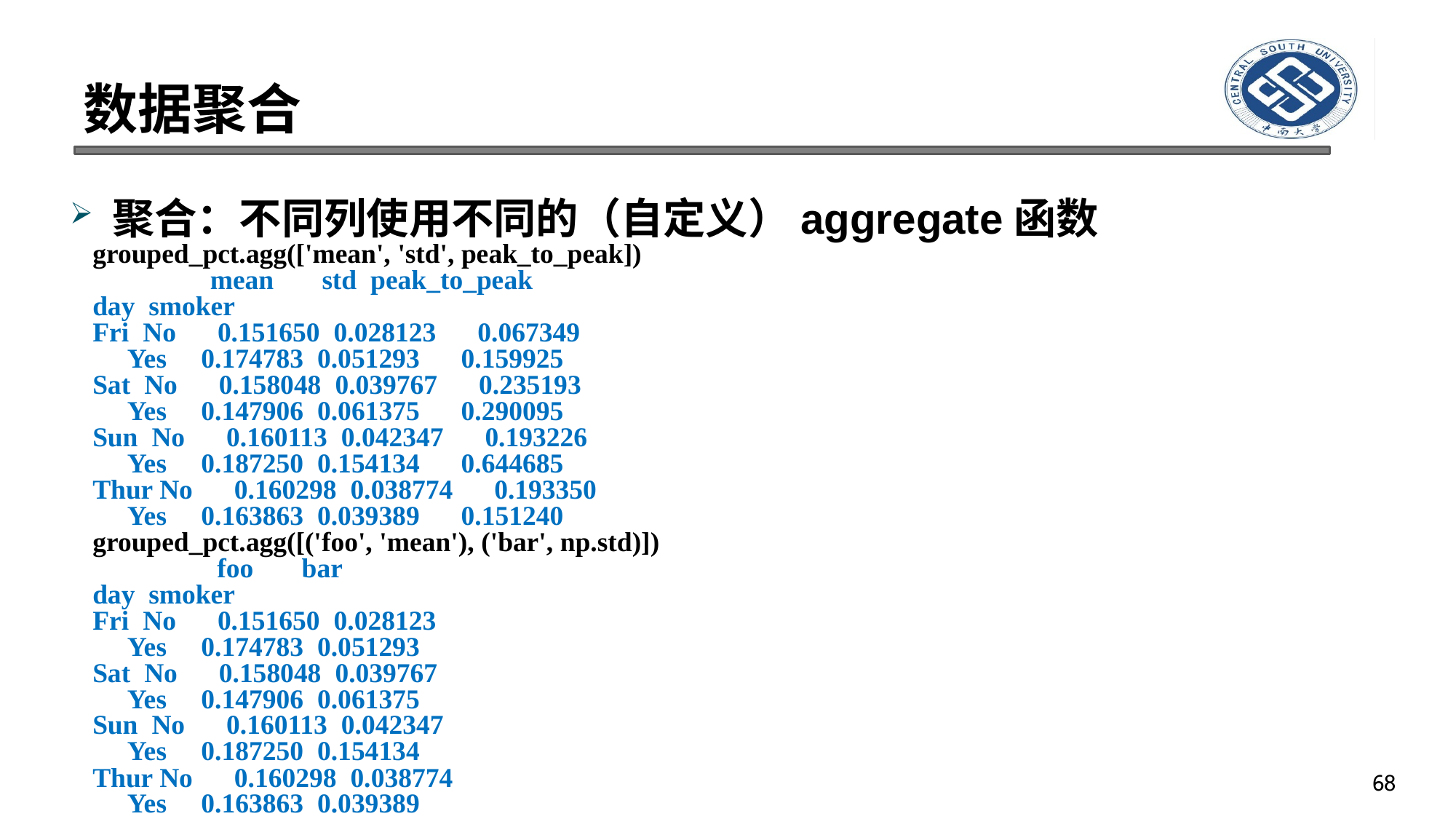

# 数据聚合
聚合：不同列使用不同的（自定义）aggregate函数
grouped_pct.agg(['mean', 'std', peak_to_peak])
                 mean       std  peak_to_peak
day  smoker
Fri  No      0.151650  0.028123      0.067349
     Yes     0.174783  0.051293      0.159925
Sat  No      0.158048  0.039767      0.235193
     Yes     0.147906  0.061375      0.290095
Sun  No      0.160113  0.042347      0.193226
     Yes     0.187250  0.154134      0.644685
Thur No      0.160298  0.038774      0.193350
     Yes     0.163863  0.039389      0.151240
grouped_pct.agg([('foo', 'mean'), ('bar', np.std)])
                  foo       bar
day  smoker
Fri  No      0.151650  0.028123
     Yes     0.174783  0.051293
Sat  No      0.158048  0.039767
     Yes     0.147906  0.061375
Sun  No      0.160113  0.042347
     Yes     0.187250  0.154134
Thur No      0.160298  0.038774
     Yes     0.163863  0.039389
68